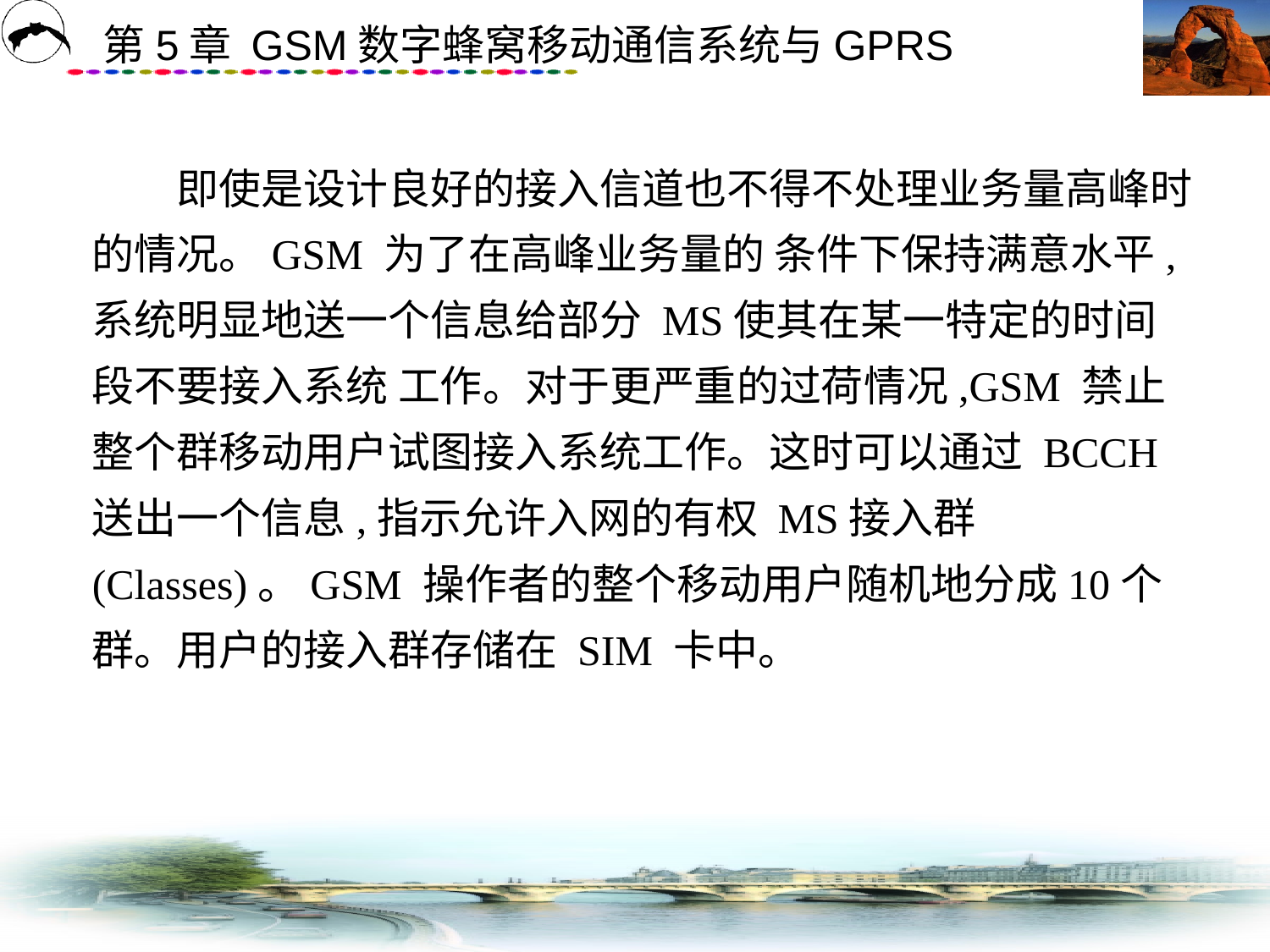

# 即使是设计良好的接入信道也不得不处理业务量高峰时的情况。GSM 为了在高峰业务量的 条件下保持满意水平,系统明显地送一个信息给部分 MS使其在某一特定的时间段不要接入系统 工作。对于更严重的过荷情况,GSM 禁止整个群移动用户试图接入系统工作。这时可以通过 BCCH 送出一个信息,指示允许入网的有权 MS接入群(Classes)。GSM 操作者的整个移动用户随机地分成10个群。用户的接入群存储在 SIM 卡中。